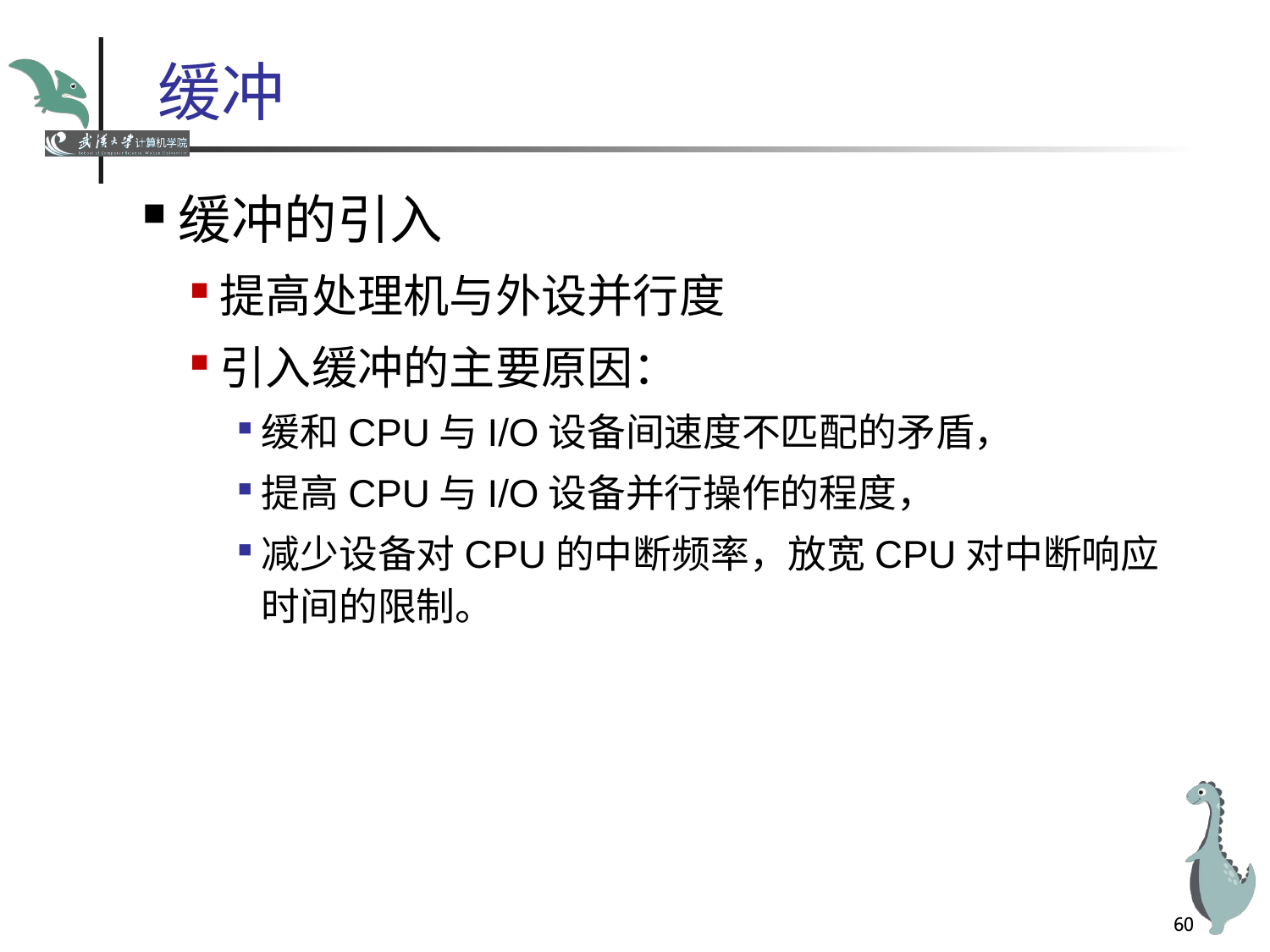

# 缓冲
缓冲的引入
提高处理机与外设并行度
引入缓冲的主要原因：
缓和CPU与I/O设备间速度不匹配的矛盾，
提高CPU与I/O设备并行操作的程度，
减少设备对CPU的中断频率，放宽CPU对中断响应时间的限制。
60